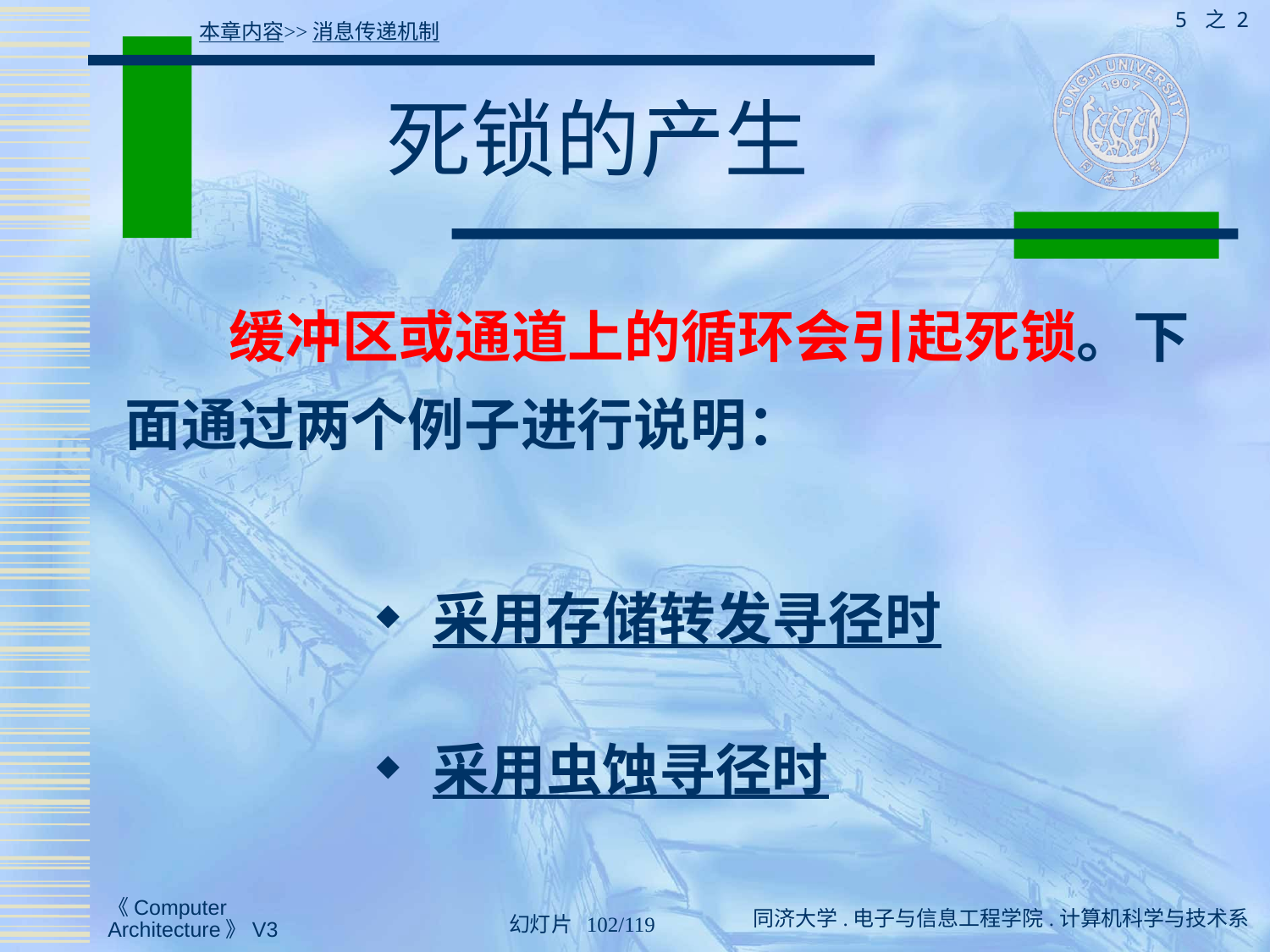

5 之 2
本章内容>>消息传递机制
# 死锁的产生
       缓冲区或通道上的循环会引起死锁。下面通过两个例子进行说明：
 采用存储转发寻径时
 采用虫蚀寻径时